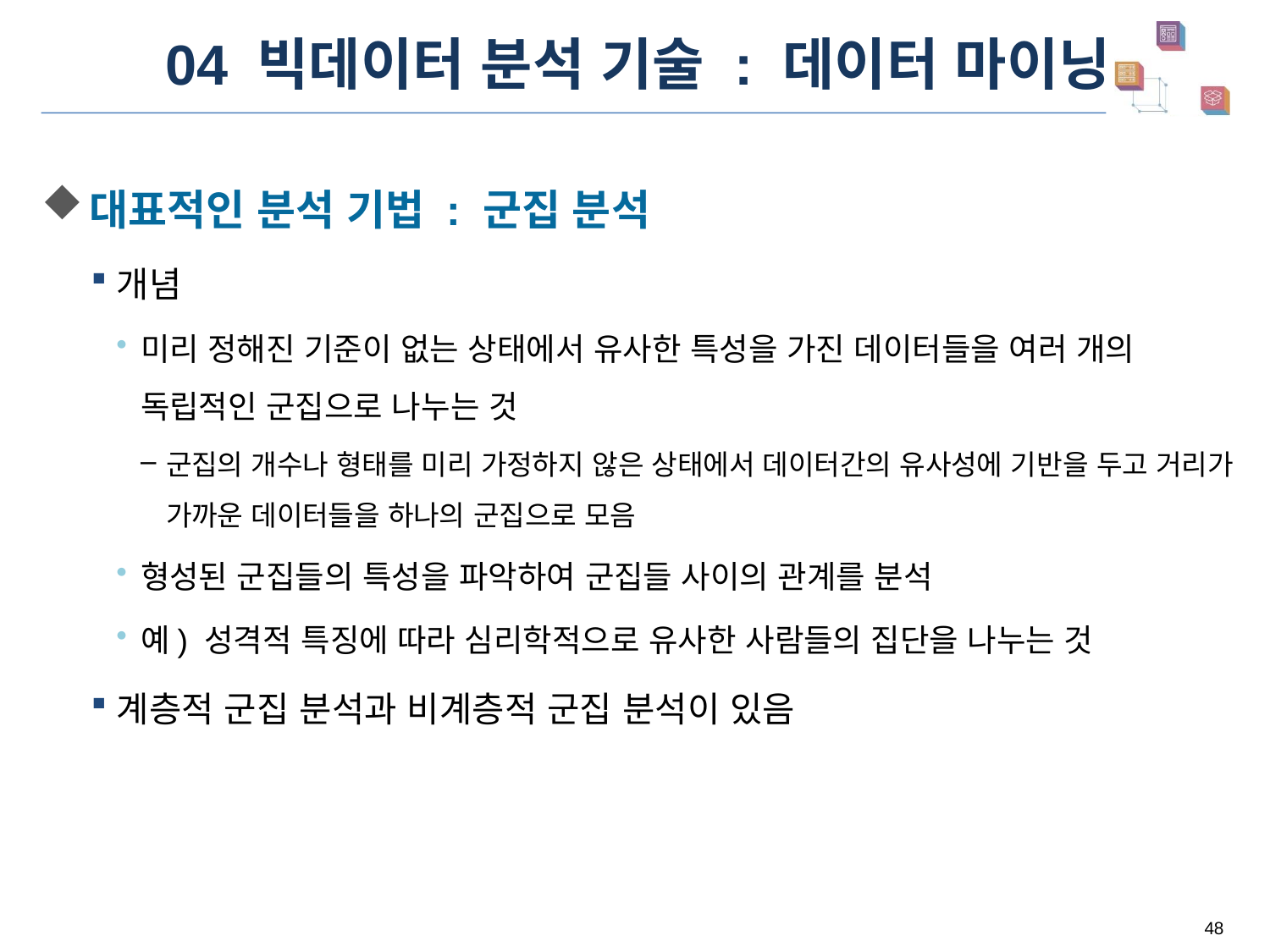

# 04 빅데이터 분석 기술 : 데이터 마이닝
대표적인 분석 기법 : 군집 분석
개념
미리 정해진 기준이 없는 상태에서 유사한 특성을 가진 데이터들을 여러 개의 독립적인 군집으로 나누는 것
군집의 개수나 형태를 미리 가정하지 않은 상태에서 데이터간의 유사성에 기반을 두고 거리가 가까운 데이터들을 하나의 군집으로 모음
형성된 군집들의 특성을 파악하여 군집들 사이의 관계를 분석
예) 성격적 특징에 따라 심리학적으로 유사한 사람들의 집단을 나누는 것
계층적 군집 분석과 비계층적 군집 분석이 있음